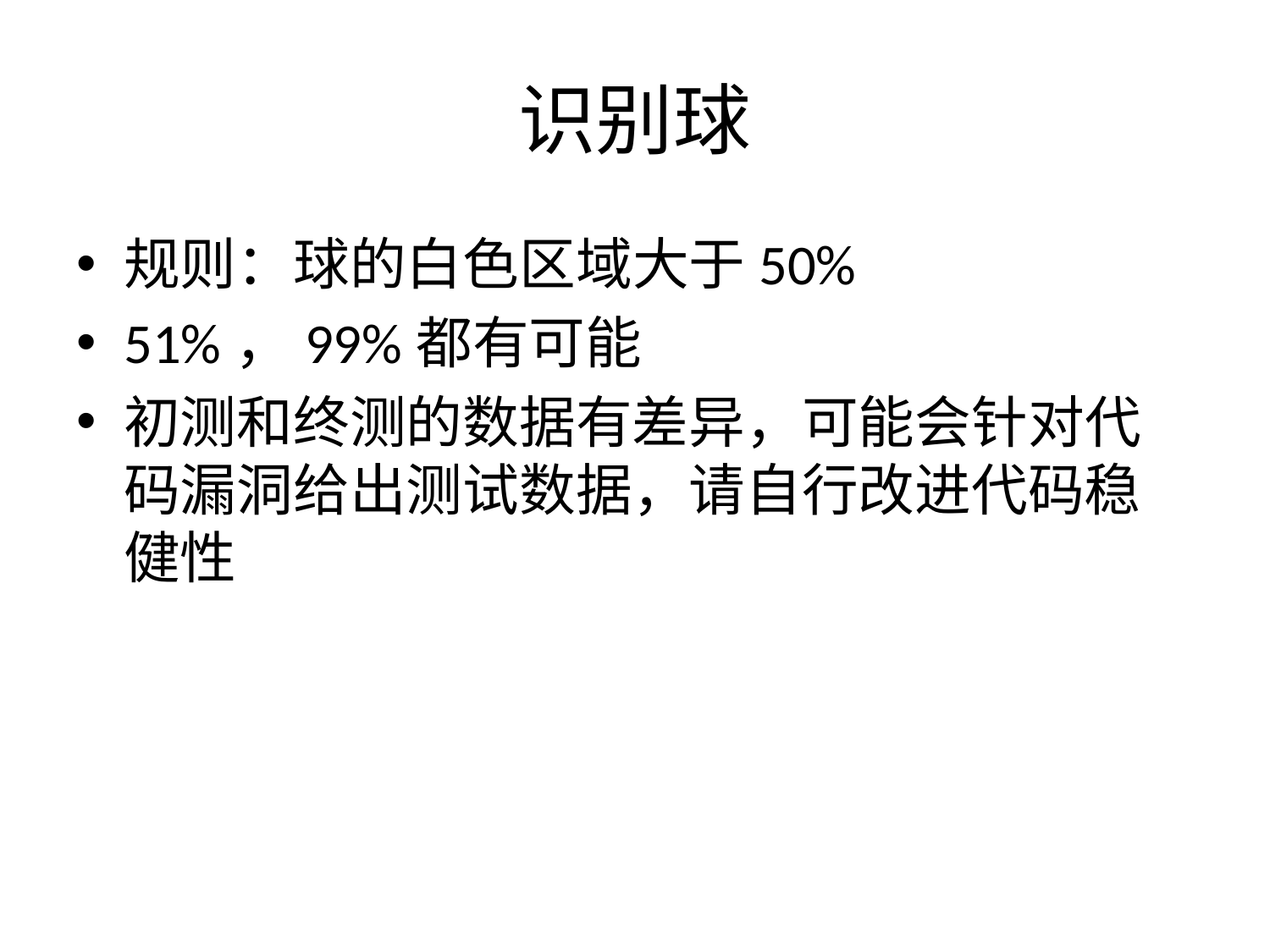

# 识别球
规则：球的白色区域大于50%
51%，99%都有可能
初测和终测的数据有差异，可能会针对代码漏洞给出测试数据，请自行改进代码稳健性